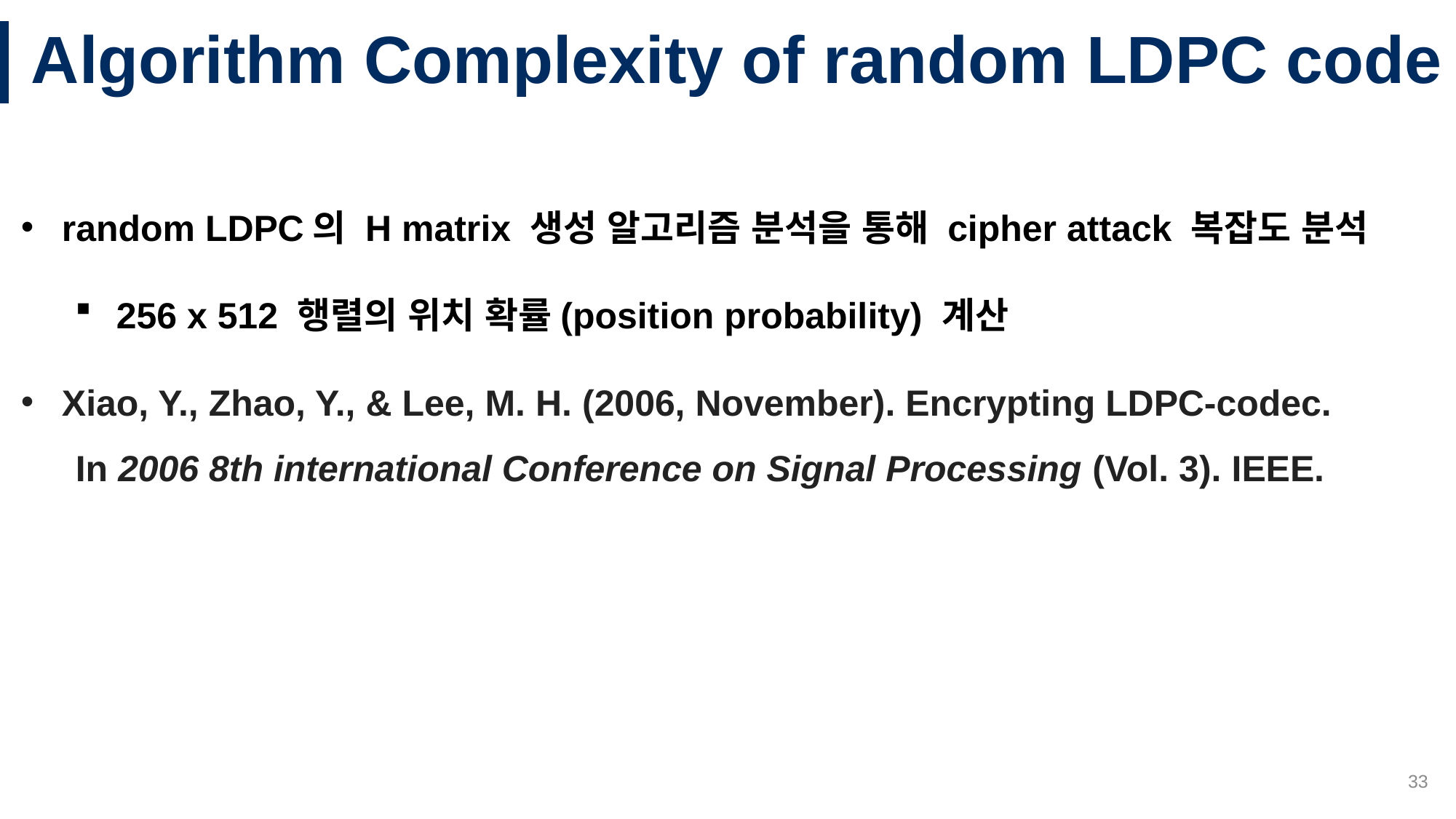

# Algorithm Complexity of random LDPC code
random LDPC의 H matrix 생성 알고리즘 분석을 통해 cipher attack 복잡도 분석
256 x 512 행렬의 위치 확률(position probability) 계산
Xiao, Y., Zhao, Y., & Lee, M. H. (2006, November). Encrypting LDPC-codec.
In 2006 8th international Conference on Signal Processing (Vol. 3). IEEE.
33